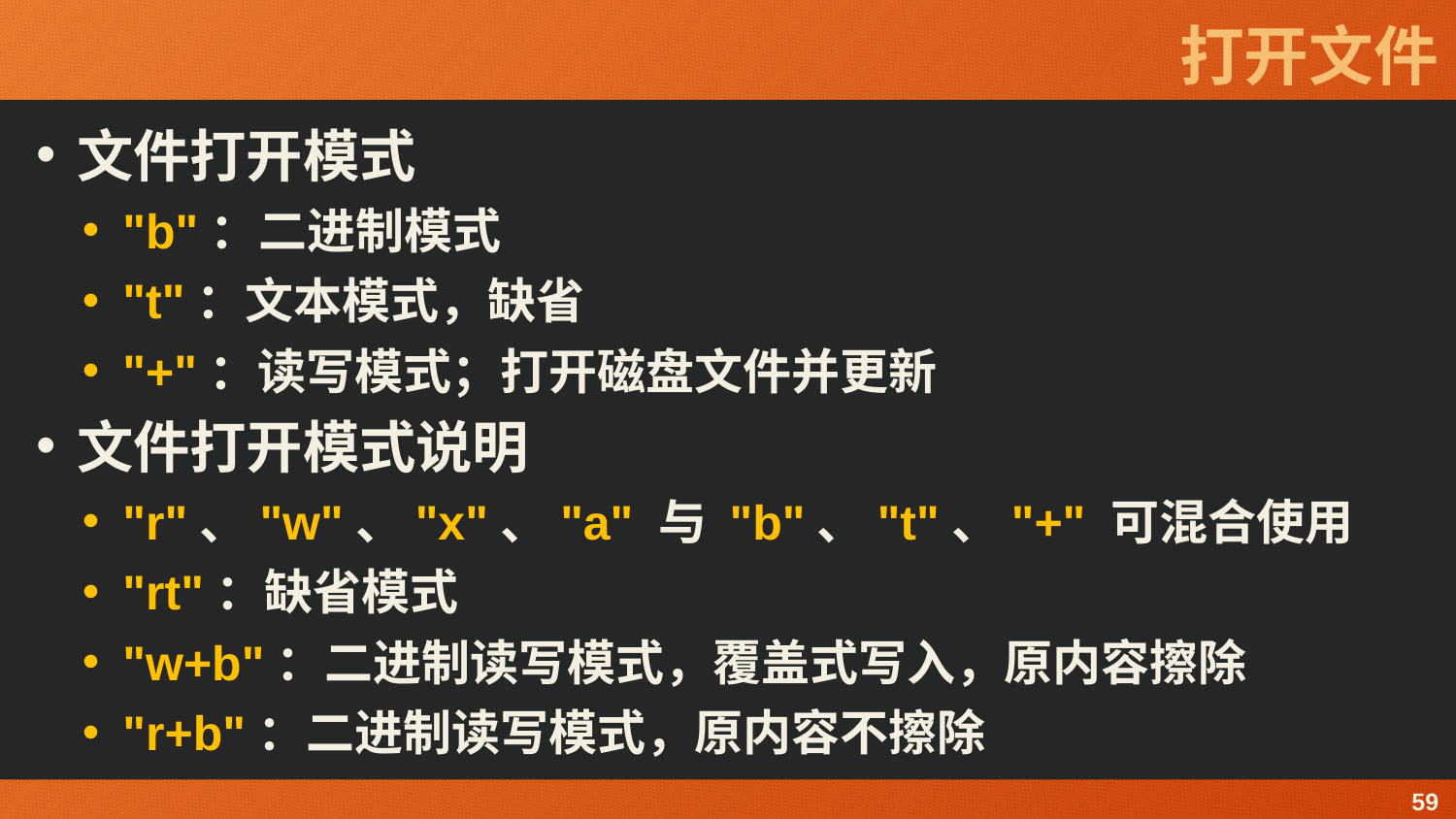

# 打开文件
文件打开模式
"b"：二进制模式
"t"：文本模式，缺省
"+"：读写模式；打开磁盘文件并更新
文件打开模式说明
"r"、"w"、"x"、"a" 与 "b"、"t"、"+" 可混合使用
"rt"：缺省模式
"w+b"：二进制读写模式，覆盖式写入，原内容擦除
"r+b"：二进制读写模式，原内容不擦除
59